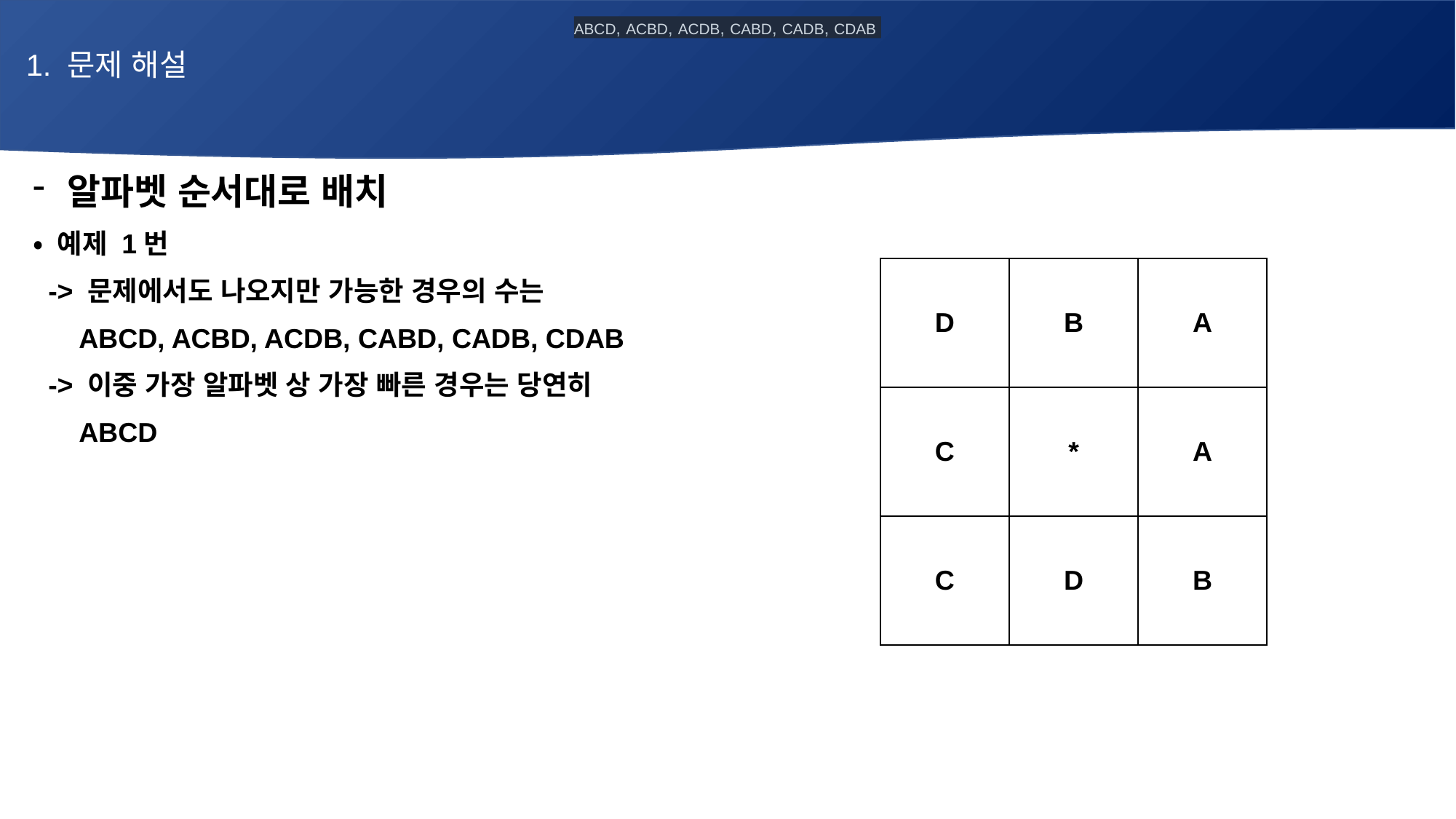

1. 문제 해설
ABCD, ACBD, ACDB, CABD, CADB, CDAB
# 매주 1 과제 LV2
알파벳 순서대로 배치
• 예제 1번
  -> 문제에서도 나오지만 가능한 경우의 수는
      ABCD, ACBD, ACDB, CABD, CADB, CDAB
  -> 이중 가장 알파벳 상 가장 빠른 경우는 당연히
      ABCD
| D | B | A |
| --- | --- | --- |
| C | \* | A |
| C | D | B |